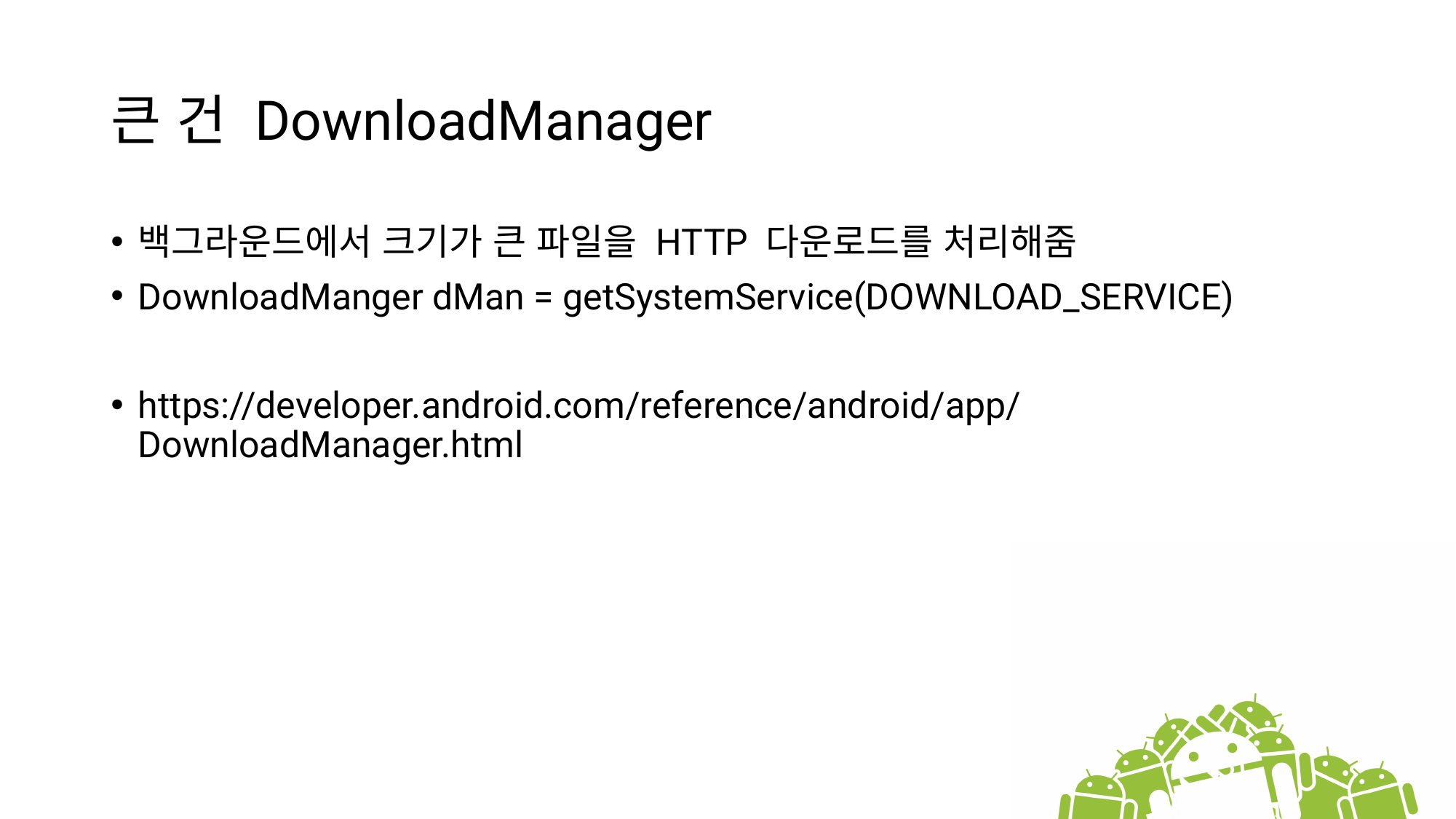

# 큰 건 DownloadManager
백그라운드에서 크기가 큰 파일을 HTTP 다운로드를 처리해줌
DownloadManger dMan = getSystemService(DOWNLOAD_SERVICE)

https://developer.android.com/reference/android/app/DownloadManager.html